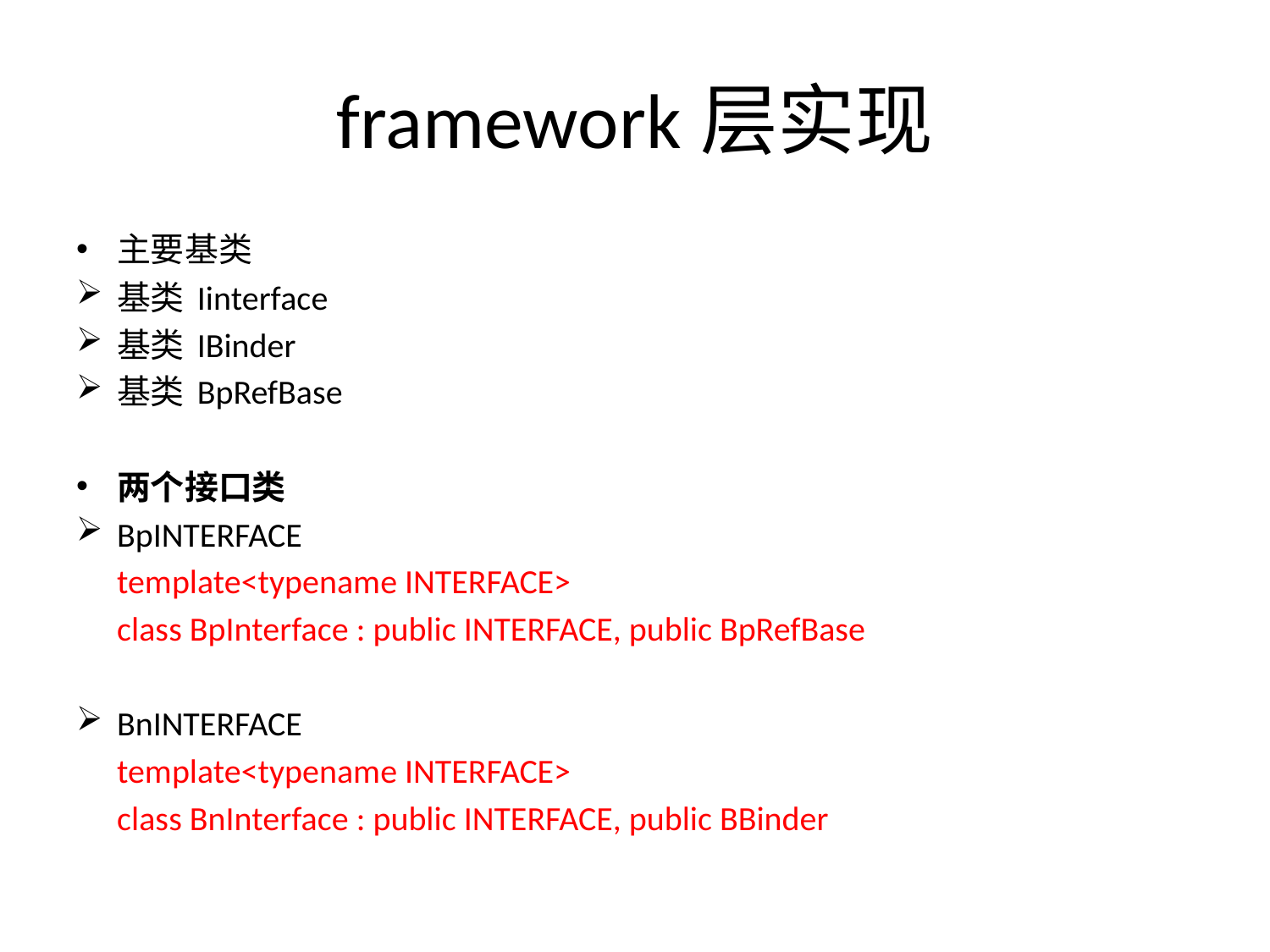

# framework层实现
主要基类
基类 Iinterface
基类 IBinder
基类 BpRefBase

两个接口类
	BpINTERFACE
	template<typename INTERFACE>
	class BpInterface : public INTERFACE, public BpRefBase

BnINTERFACE
	template<typename INTERFACE>
	class BnInterface : public INTERFACE, public BBinder